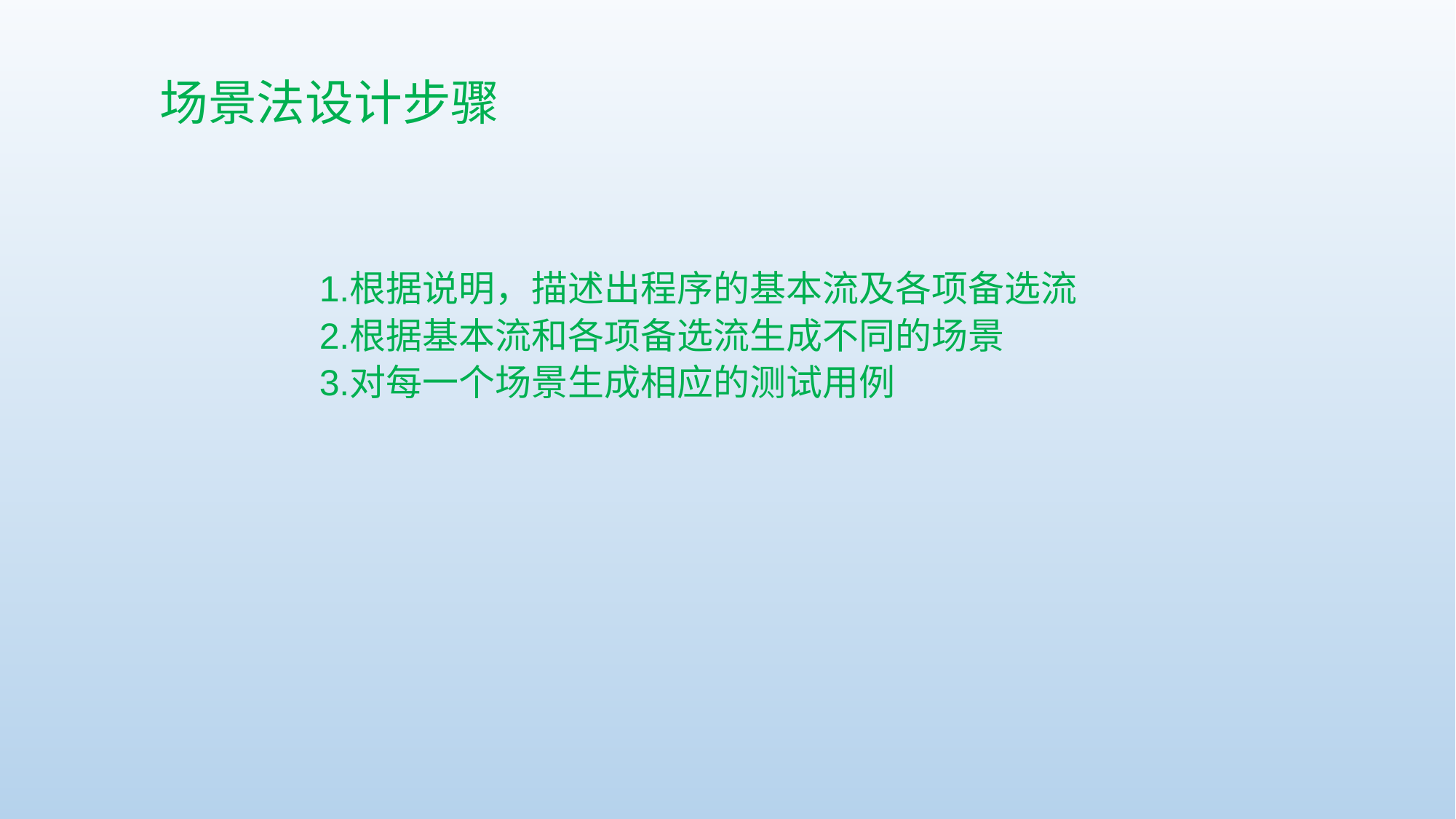

# 场景法设计步骤
根据说明，描述出程序的基本流及各项备选流
根据基本流和各项备选流生成不同的场景
对每一个场景生成相应的测试用例